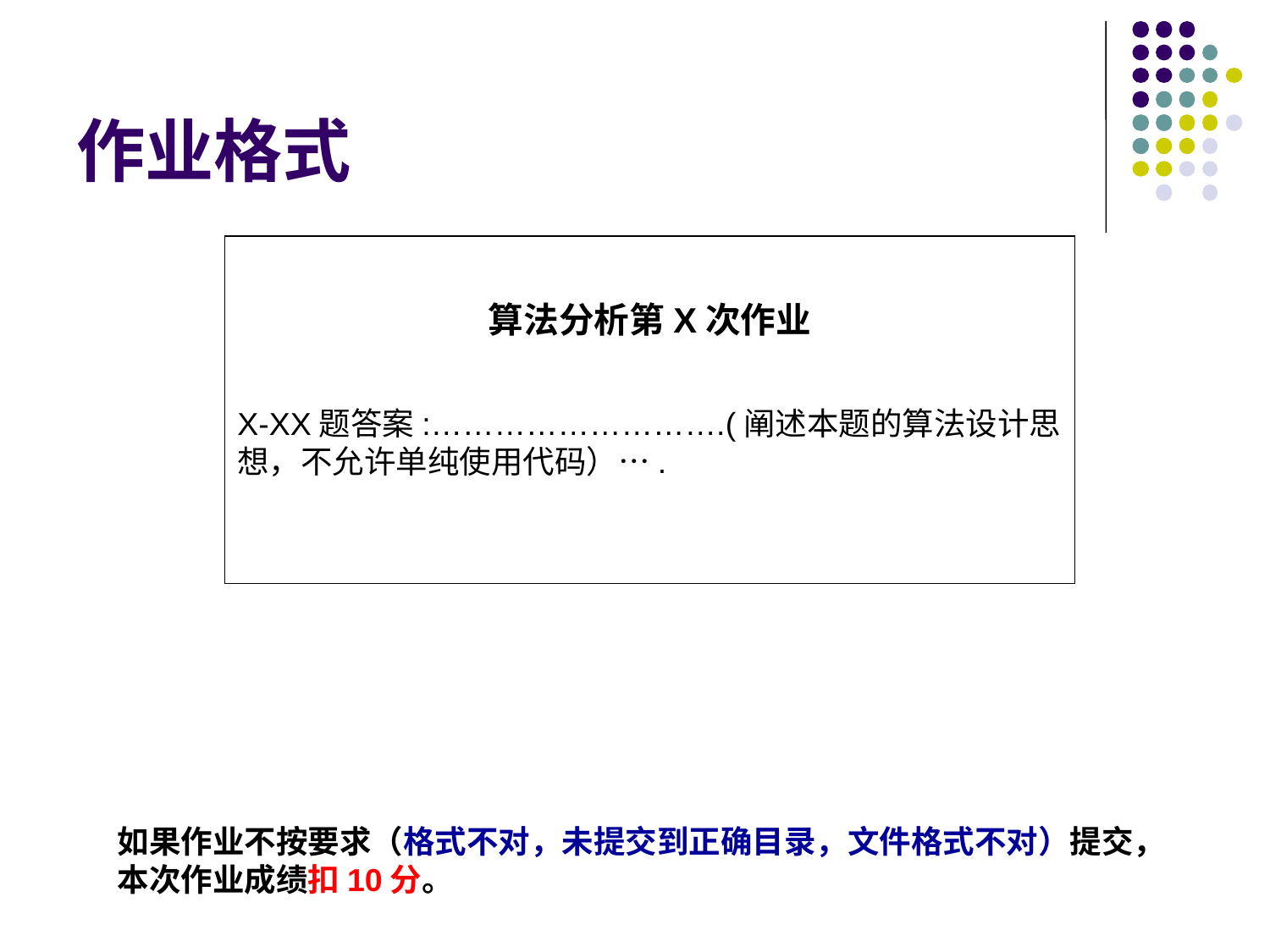

# 作业格式

算法分析第X次作业

X-XX题答案:……………………….(阐述本题的算法设计思想，不允许单纯使用代码）….

如果作业不按要求（格式不对，未提交到正确目录，文件格式不对）提交，本次作业成绩扣10分。